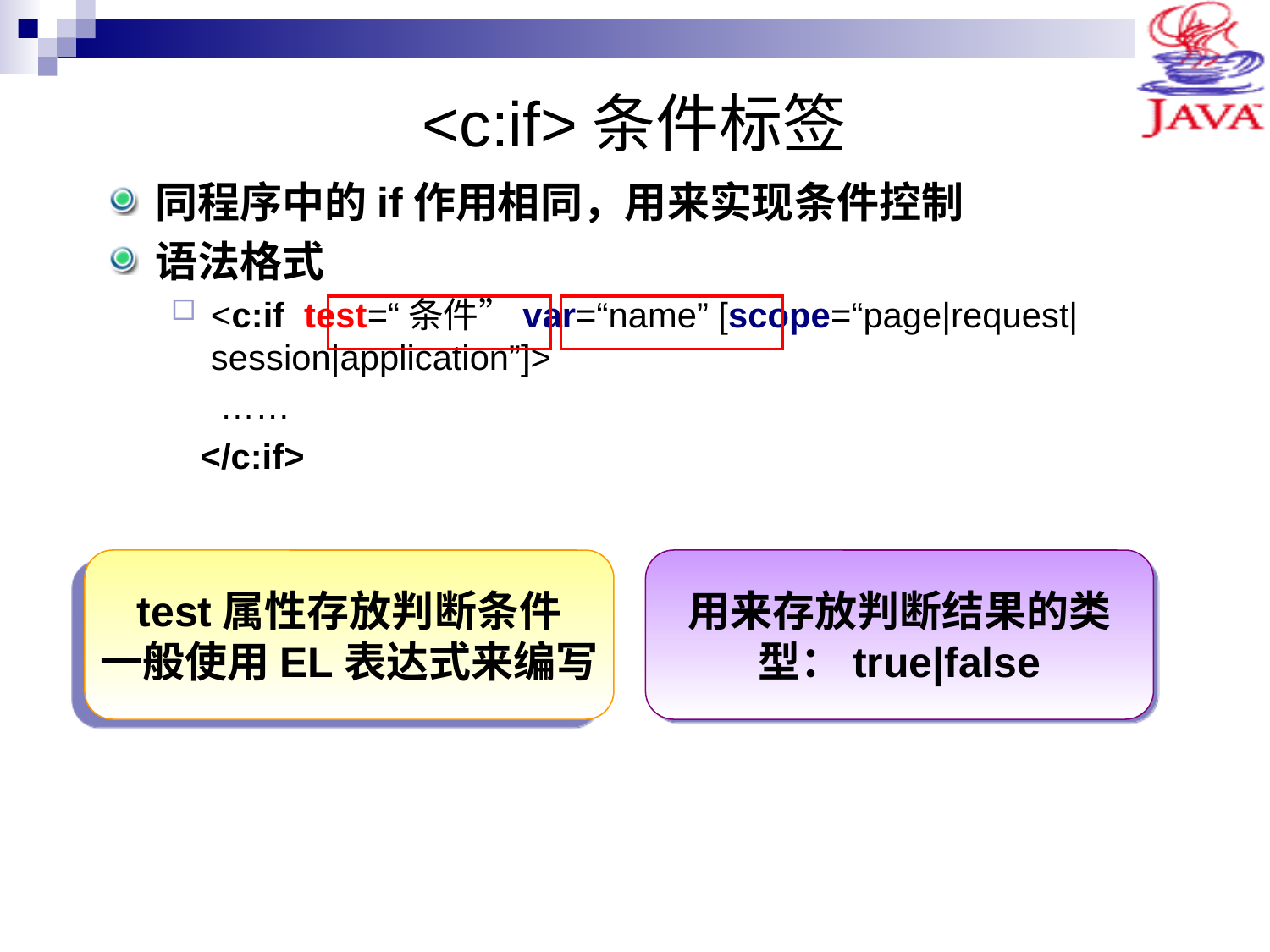

# <c:if>条件标签
同程序中的if作用相同，用来实现条件控制
语法格式
<c:if  test=“条件”var=“name” [scope=“page|request|session|application”]>
     ……
   </c:if>

test属性存放判断条件
一般使用EL表达式来编写
用来存放判断结果的类型：true|false